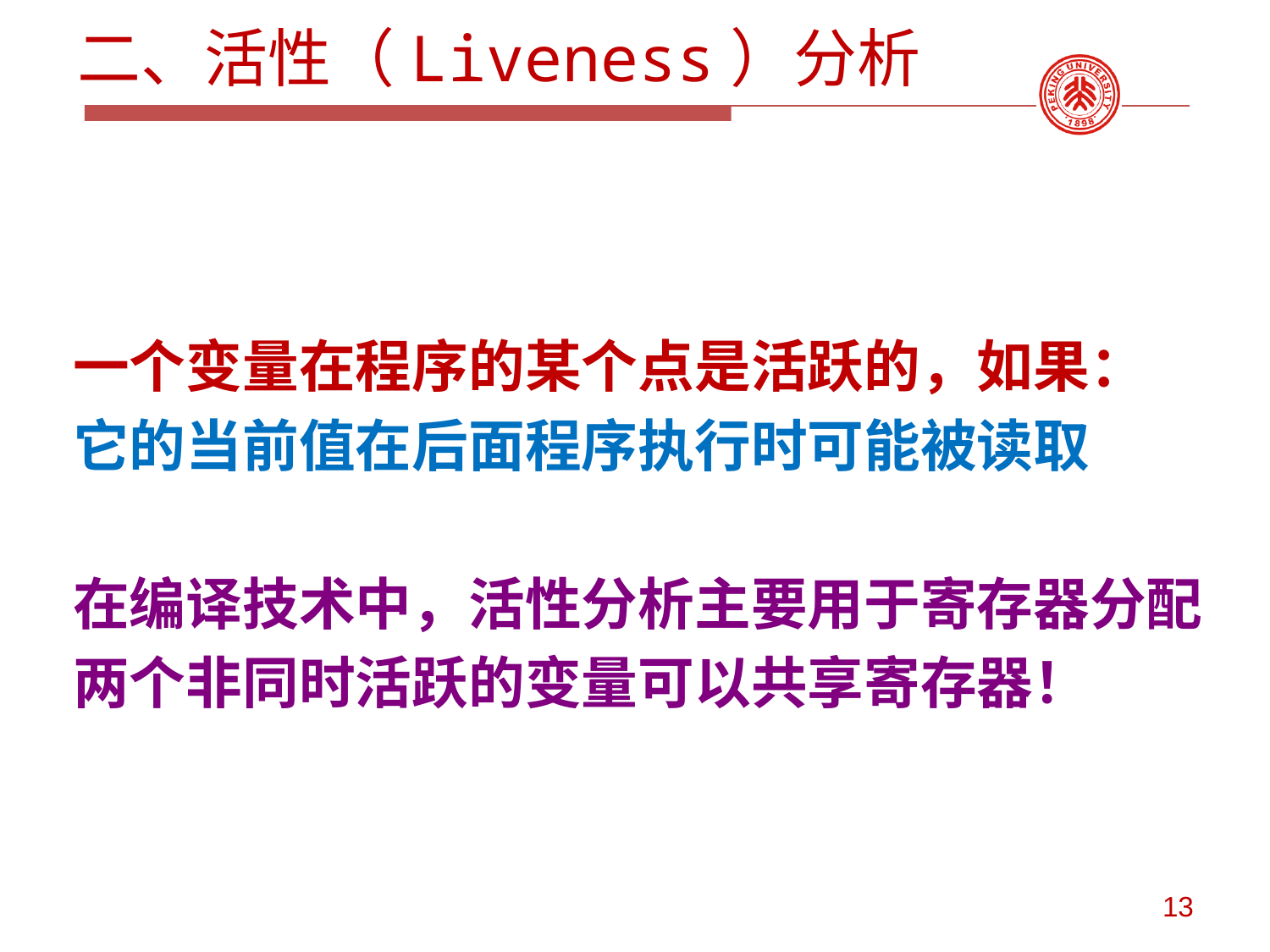

# 二、活性（Liveness）分析
一个变量在程序的某个点是活跃的，如果：
它的当前值在后面程序执行时可能被读取

在编译技术中，活性分析主要用于寄存器分配
两个非同时活跃的变量可以共享寄存器！
13